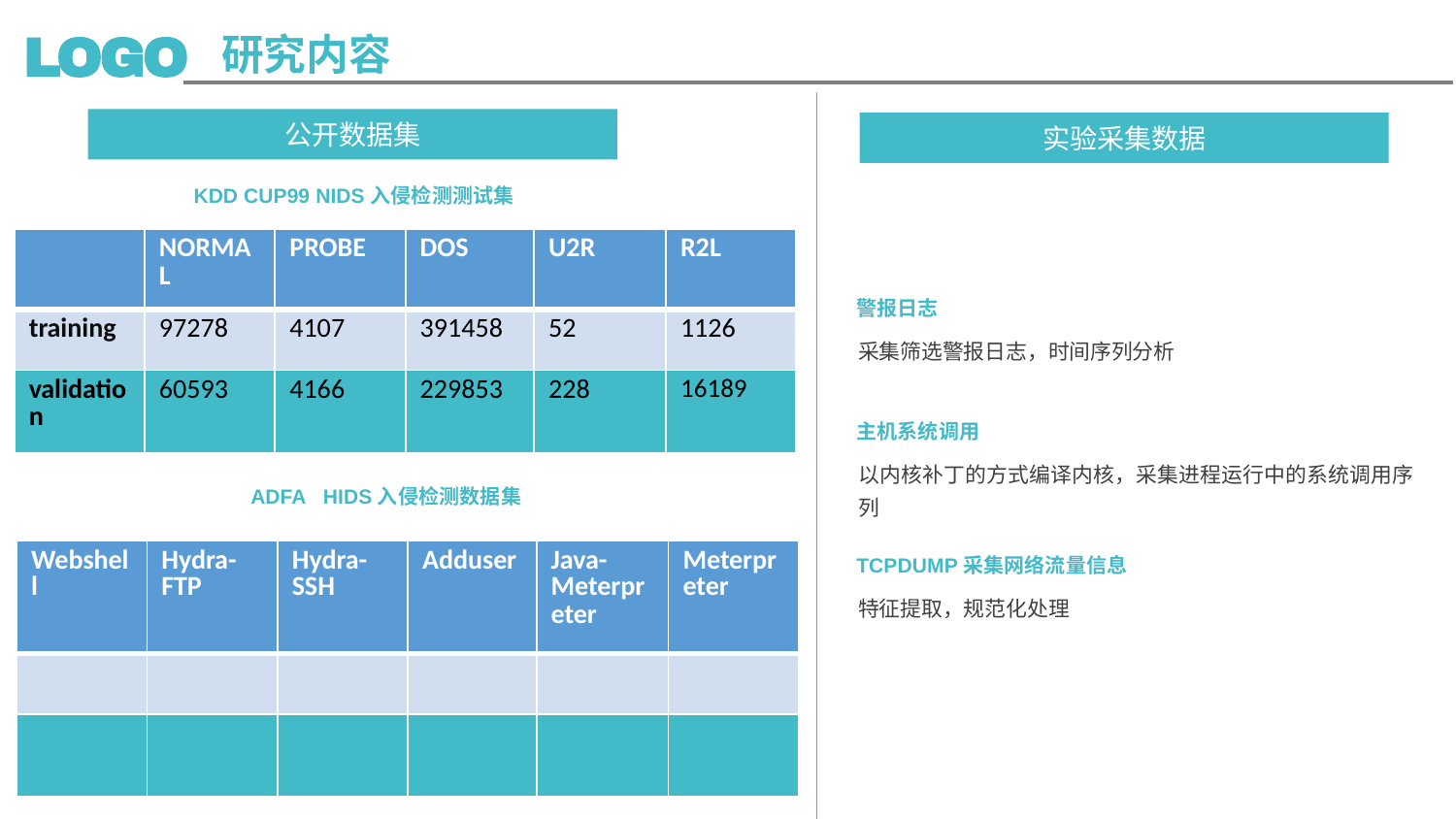

LOGO
研究内容
公开数据集
实验采集数据
KDD CUP99 NIDS入侵检测测试集
|  | NORMAL | PROBE | DOS | U2R | R2L |
| --- | --- | --- | --- | --- | --- |
| training | 97278 | 4107 | 391458 | 52 | 1126 |
| validation | 60593 | 4166 | 229853 | 228 | 16189 |
警报日志
采集筛选警报日志，时间序列分析
主机系统调用
以内核补丁的方式编译内核，采集进程运行中的系统调用序列
ADFA   HIDS入侵检测数据集
| Webshell | Hydra-FTP | Hydra-SSH | Adduser | Java-Meterpreter | Meterpreter |
| --- | --- | --- | --- | --- | --- |
|  |  |  |  |  |  |
|  |  |  |  |  |  |
TCPDUMP采集网络流量信息
特征提取，规范化处理